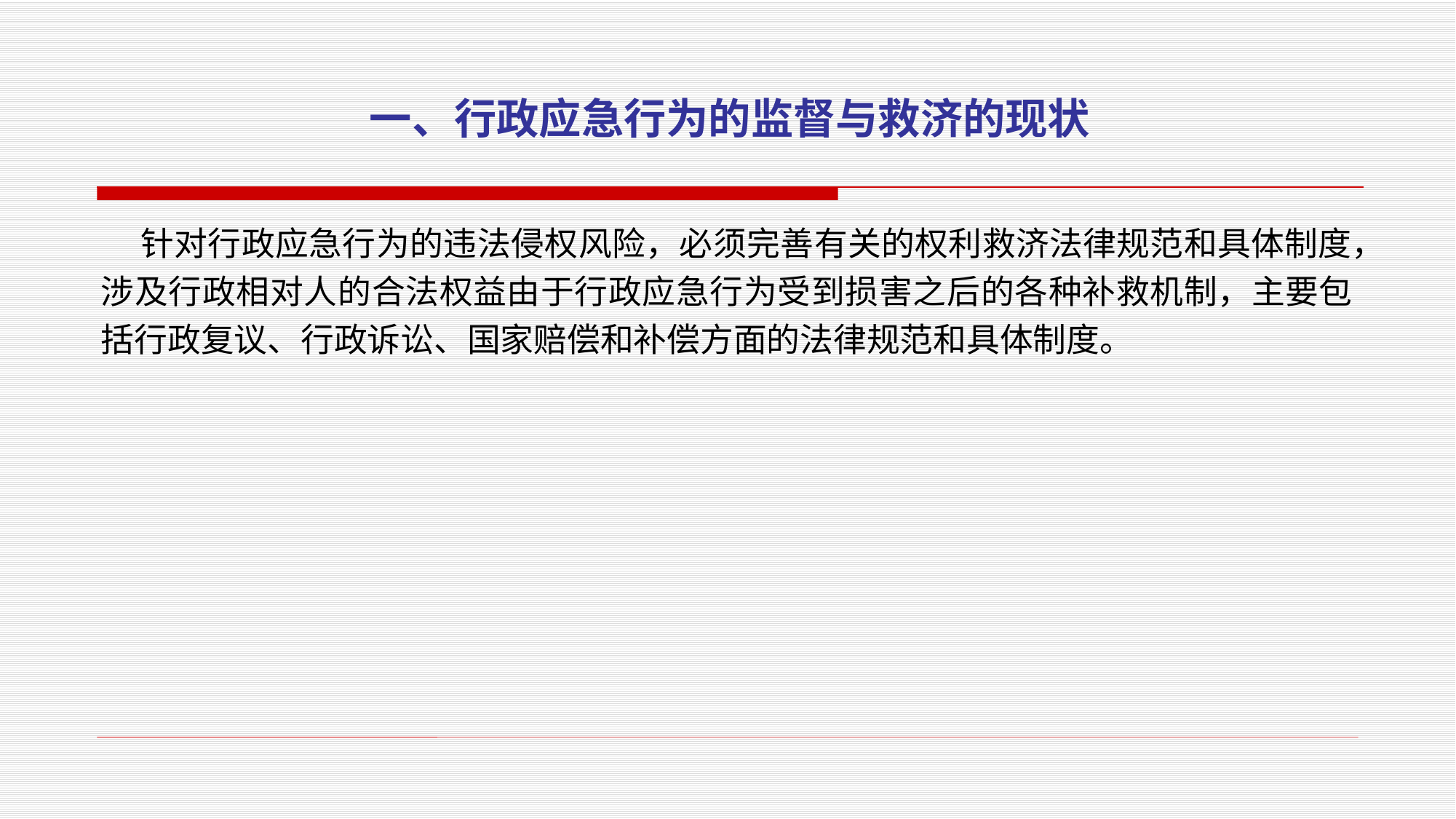

#
一、行政应急行为的监督与救济的现状
    针对行政应急行为的违法侵权风险，必须完善有关的权利救济法律规范和具体制度，涉及行政相对人的合法权益由于行政应急行为受到损害之后的各种补救机制，主要包括行政复议、行政诉讼、国家赔偿和补偿方面的法律规范和具体制度。